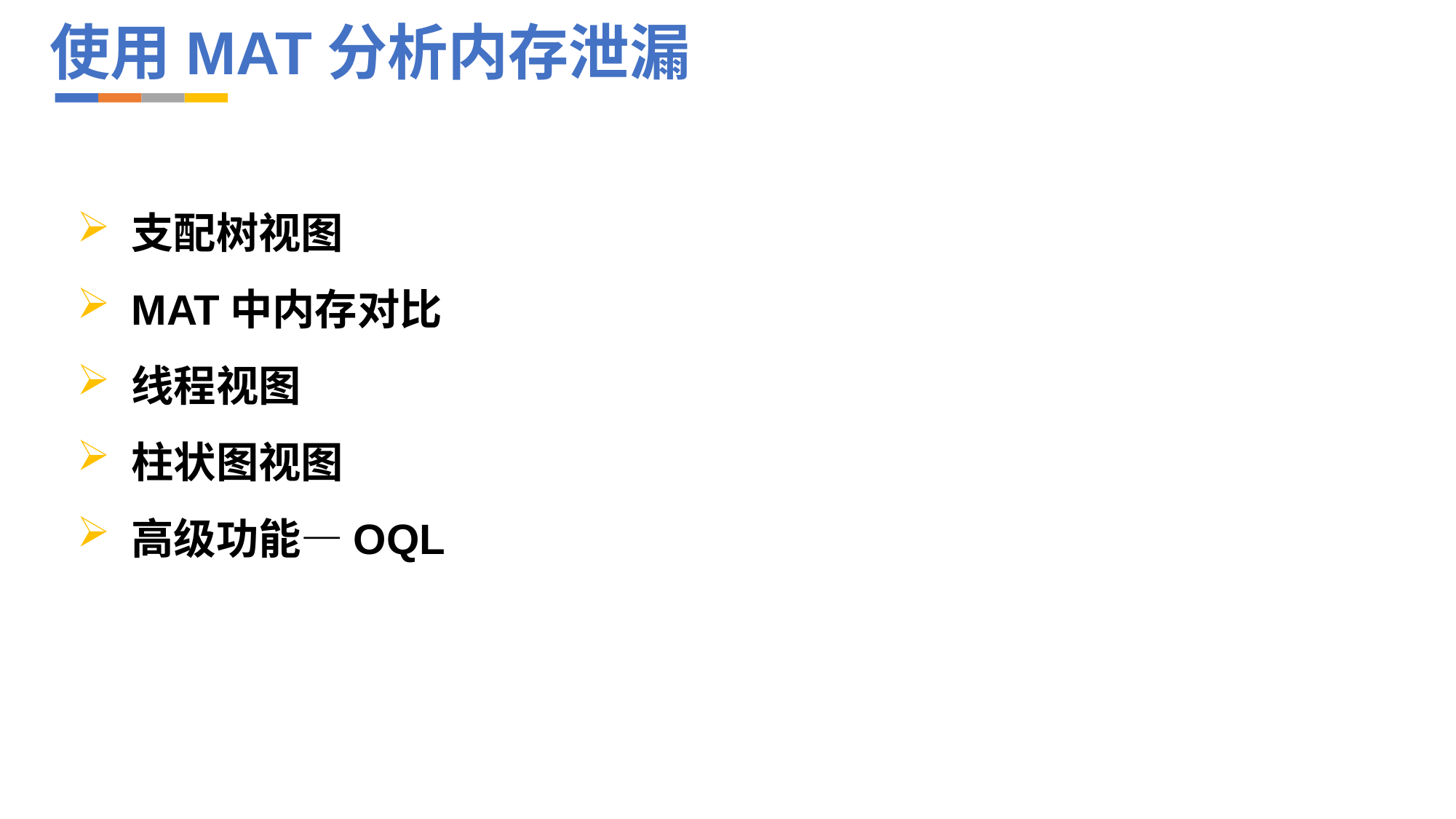

# 使用MAT分析内存泄漏
支配树视图
MAT中内存对比
线程视图
柱状图视图
高级功能—OQL